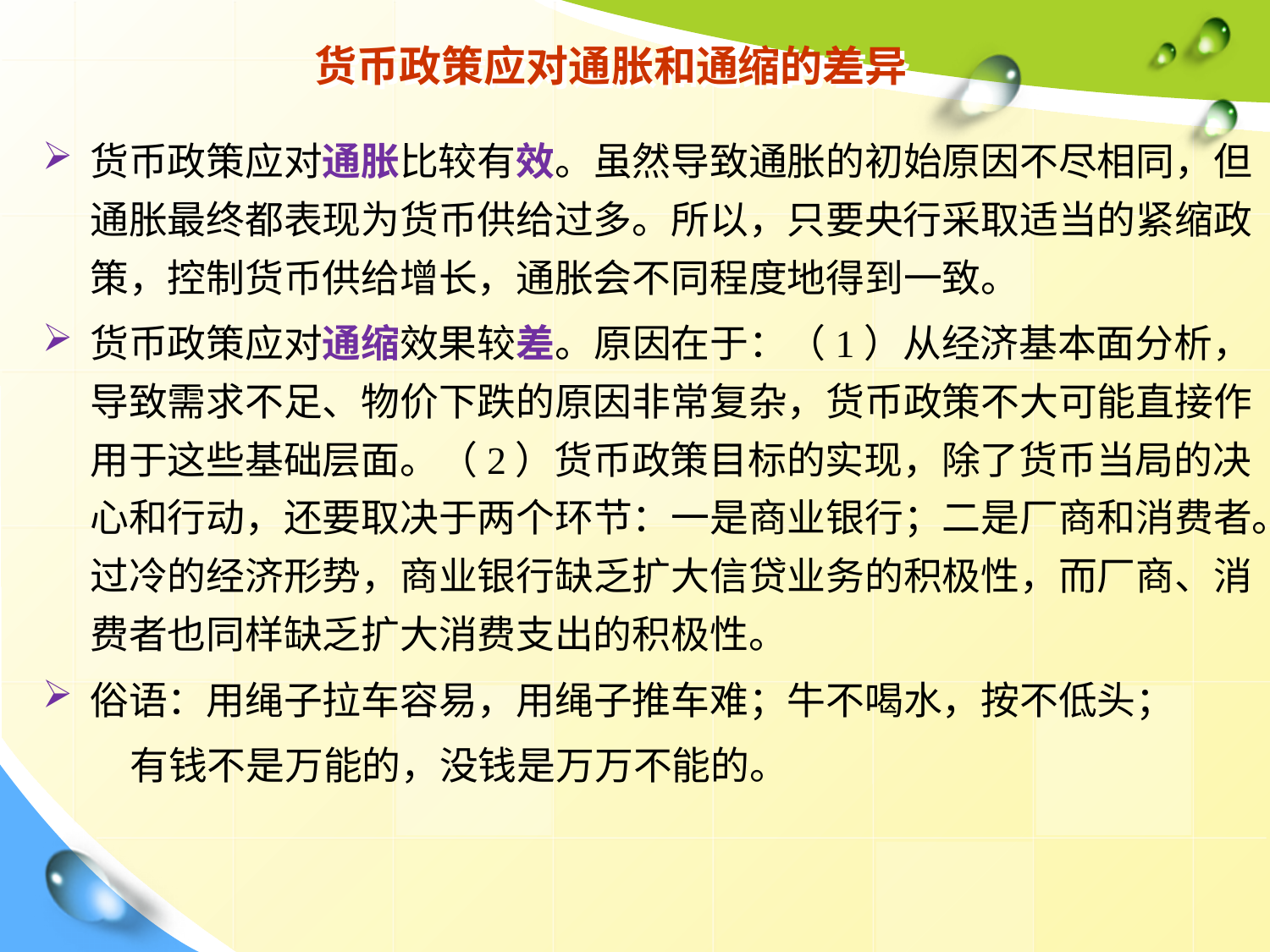

# 货币政策应对通胀和通缩的差异
货币政策应对通胀比较有效。虽然导致通胀的初始原因不尽相同，但通胀最终都表现为货币供给过多。所以，只要央行采取适当的紧缩政策，控制货币供给增长，通胀会不同程度地得到一致。
货币政策应对通缩效果较差。原因在于：（1）从经济基本面分析，导致需求不足、物价下跌的原因非常复杂，货币政策不大可能直接作用于这些基础层面。（2）货币政策目标的实现，除了货币当局的决心和行动，还要取决于两个环节：一是商业银行；二是厂商和消费者。过冷的经济形势，商业银行缺乏扩大信贷业务的积极性，而厂商、消费者也同样缺乏扩大消费支出的积极性。
俗语：用绳子拉车容易，用绳子推车难；牛不喝水，按不低头；
         有钱不是万能的，没钱是万万不能的。